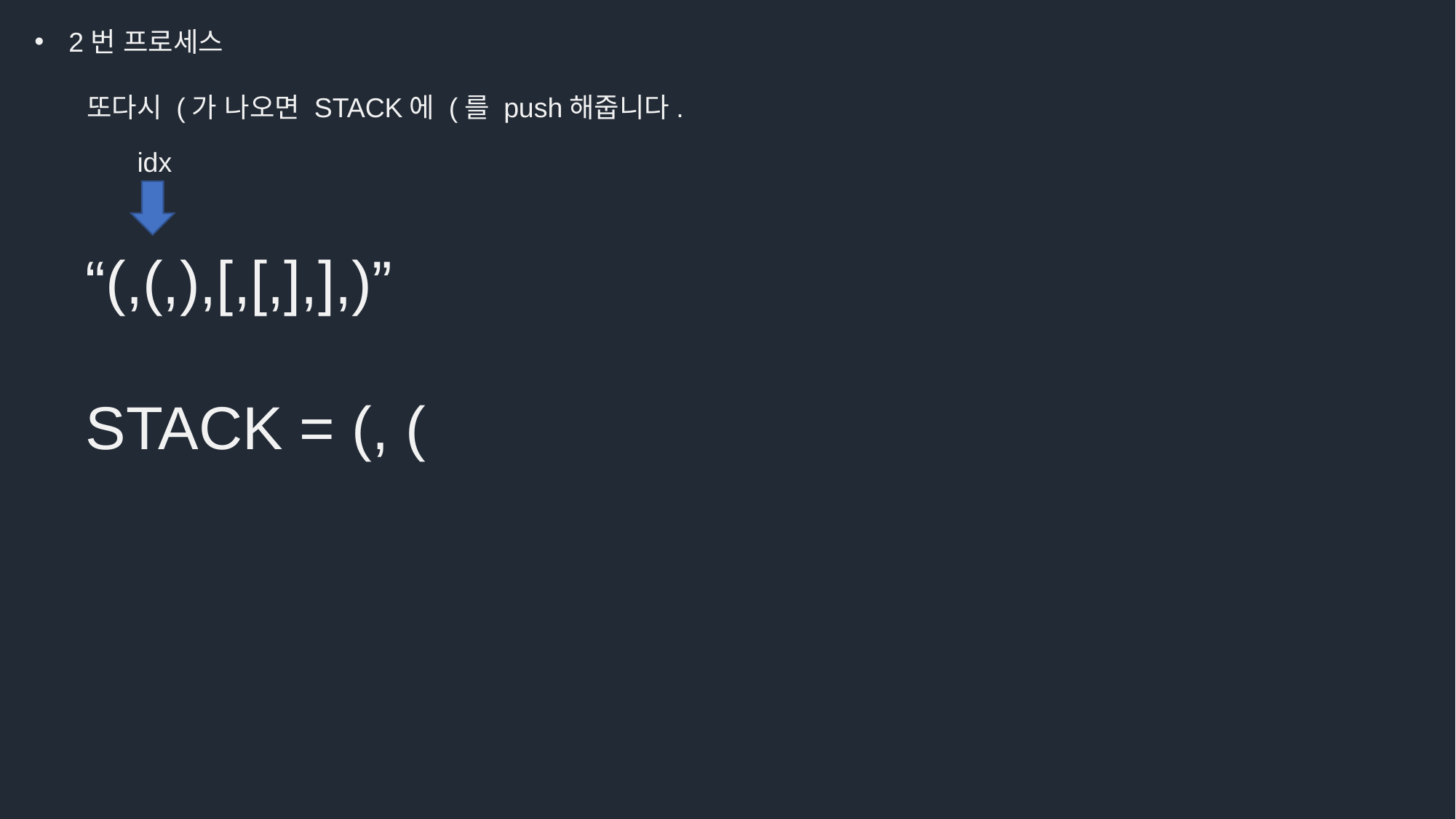

2번 프로세스

      또다시 (가 나오면 STACK에 (를 push해줍니다.
idx

“(,(,),[,[,],],)”

STACK = (, (